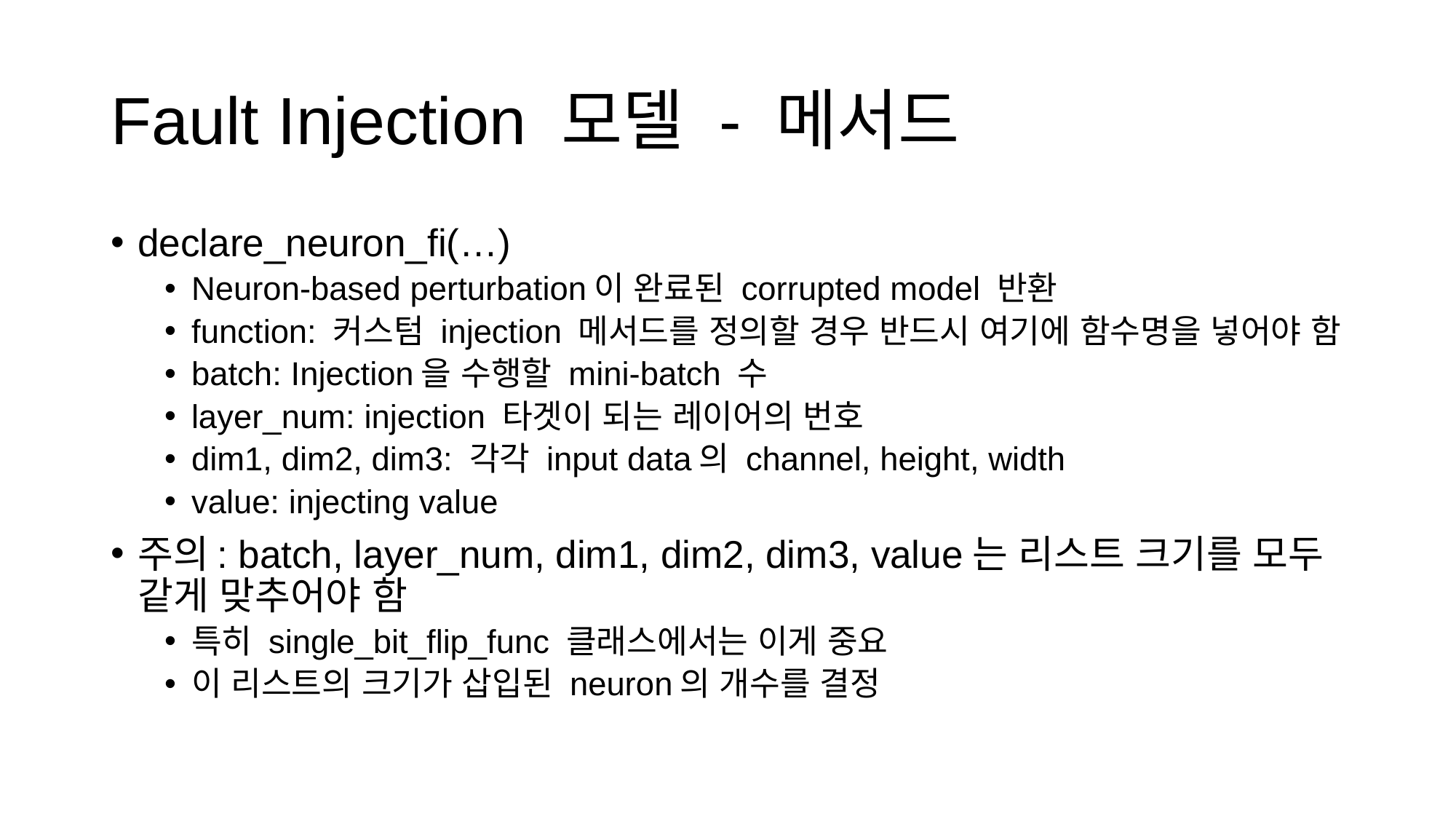

# Fault Injection 모델 - 메서드
declare_neuron_fi(…)
Neuron-based perturbation이 완료된 corrupted model 반환
function: 커스텀 injection 메서드를 정의할 경우 반드시 여기에 함수명을 넣어야 함
batch: Injection을 수행할 mini-batch 수
layer_num: injection 타겟이 되는 레이어의 번호
dim1, dim2, dim3: 각각 input data의 channel, height, width
value: injecting value
주의: batch, layer_num, dim1, dim2, dim3, value는 리스트 크기를 모두 같게 맞추어야 함
특히 single_bit_flip_func 클래스에서는 이게 중요
이 리스트의 크기가 삽입된 neuron의 개수를 결정